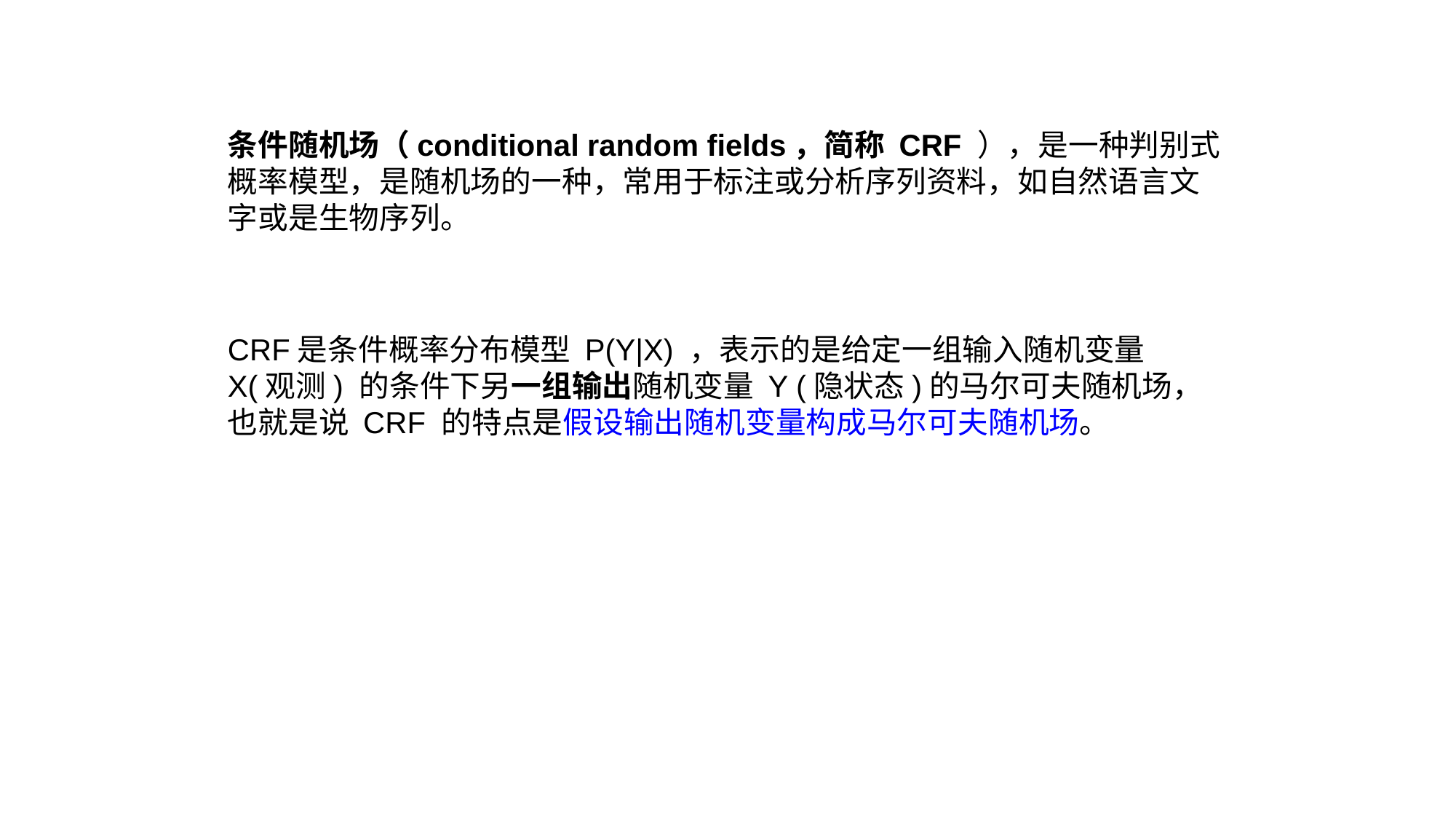

条件随机场（conditional random fields，简称 CRF ），是一种判别式概率模型，是随机场的一种，常用于标注或分析序列资料，如自然语言文字或是生物序列。
CRF是条件概率分布模型 P(Y|X) ，表示的是给定一组输入随机变量 X(观测) 的条件下另一组输出随机变量 Y (隐状态)的马尔可夫随机场，也就是说 CRF 的特点是假设输出随机变量构成马尔可夫随机场。